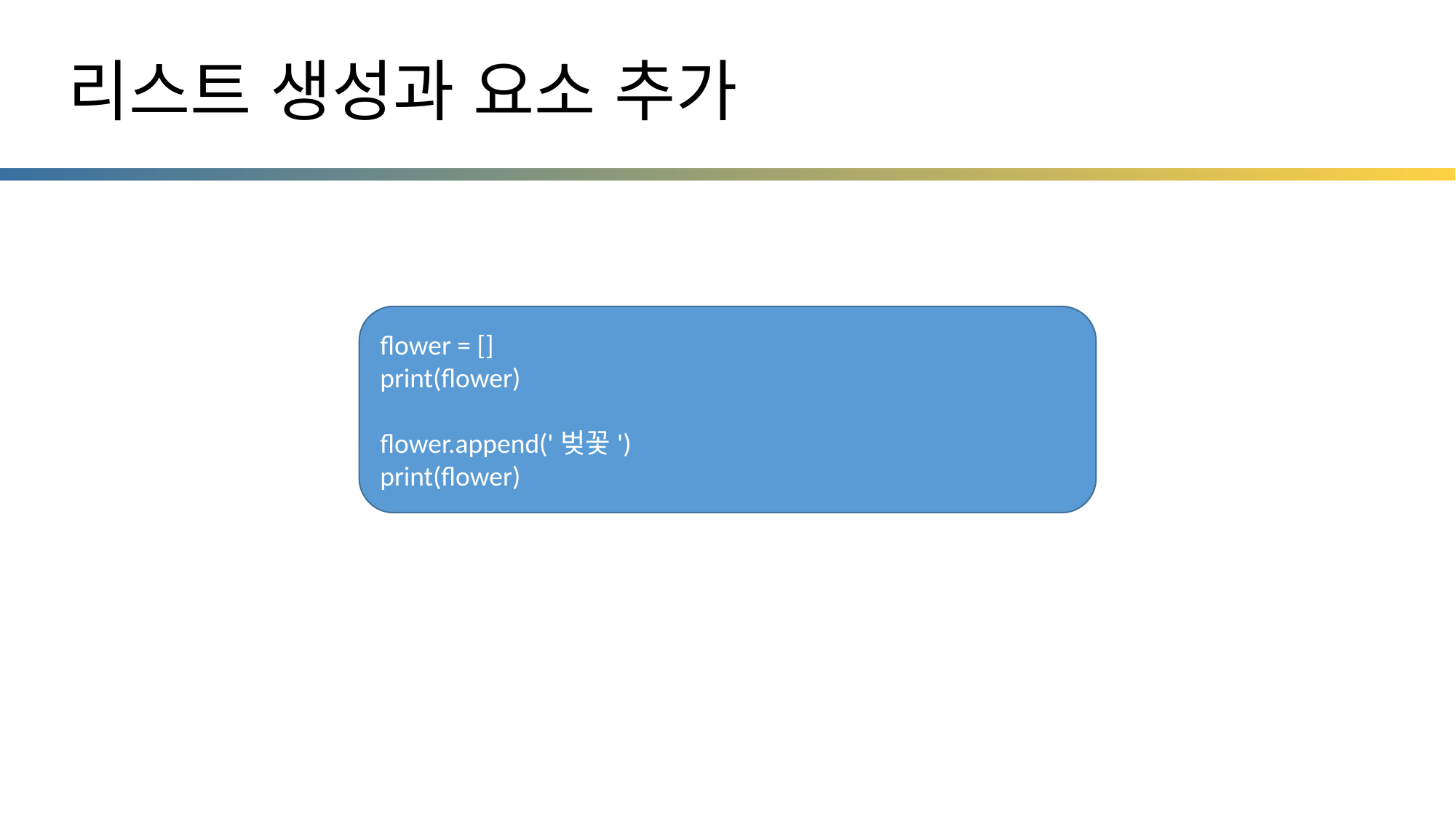

# 리스트 생성과 요소 추가
flower = []
print(flower)

flower.append('벚꽃')
print(flower)